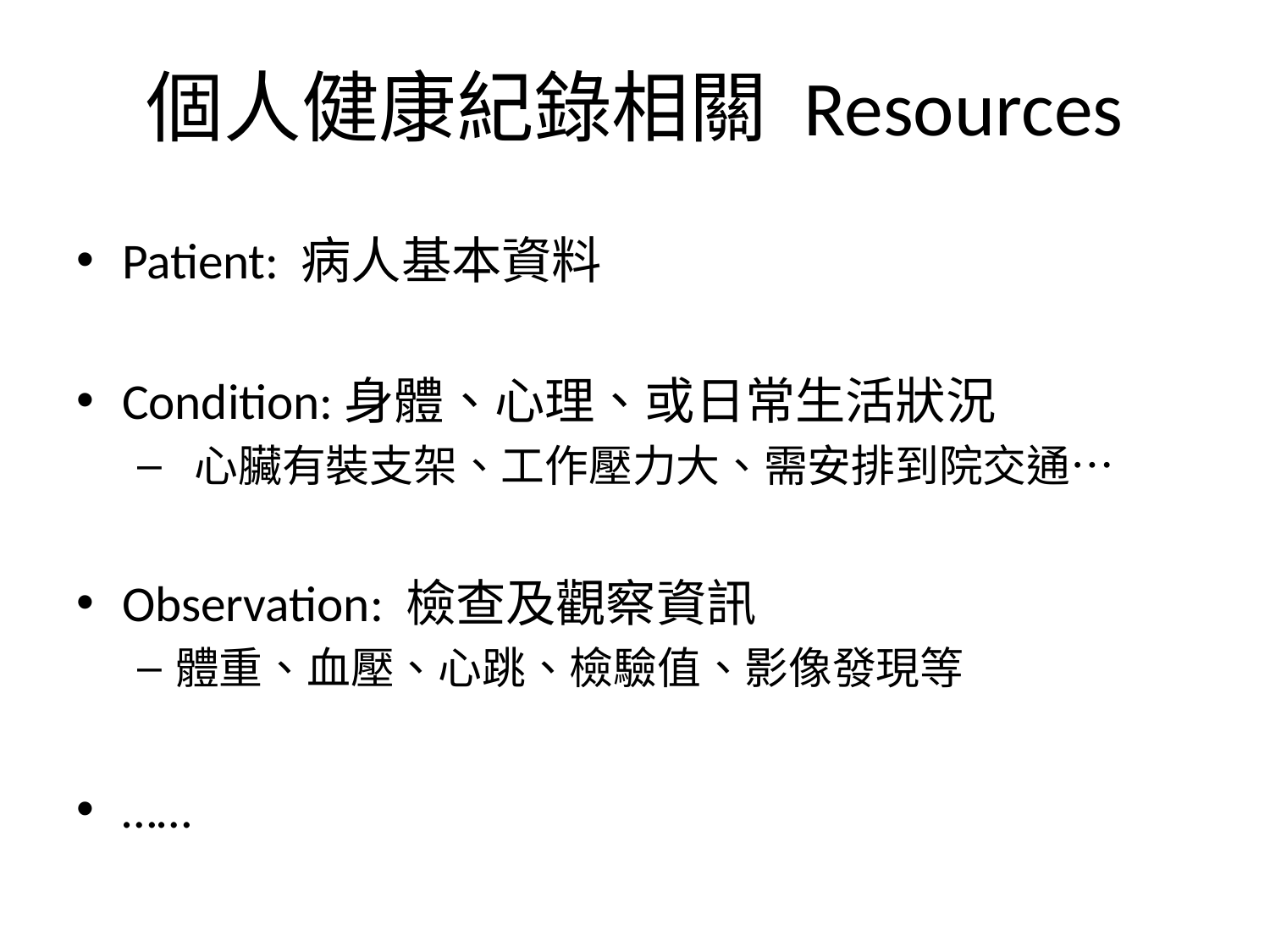

# 個人健康紀錄相關 Resources
Patient: 病人基本資料

Condition:身體、心理、或日常生活狀況
 心臟有裝支架、工作壓力大、需安排到院交通…

Observation: 檢查及觀察資訊
體重、血壓、心跳、檢驗值、影像發現等

……